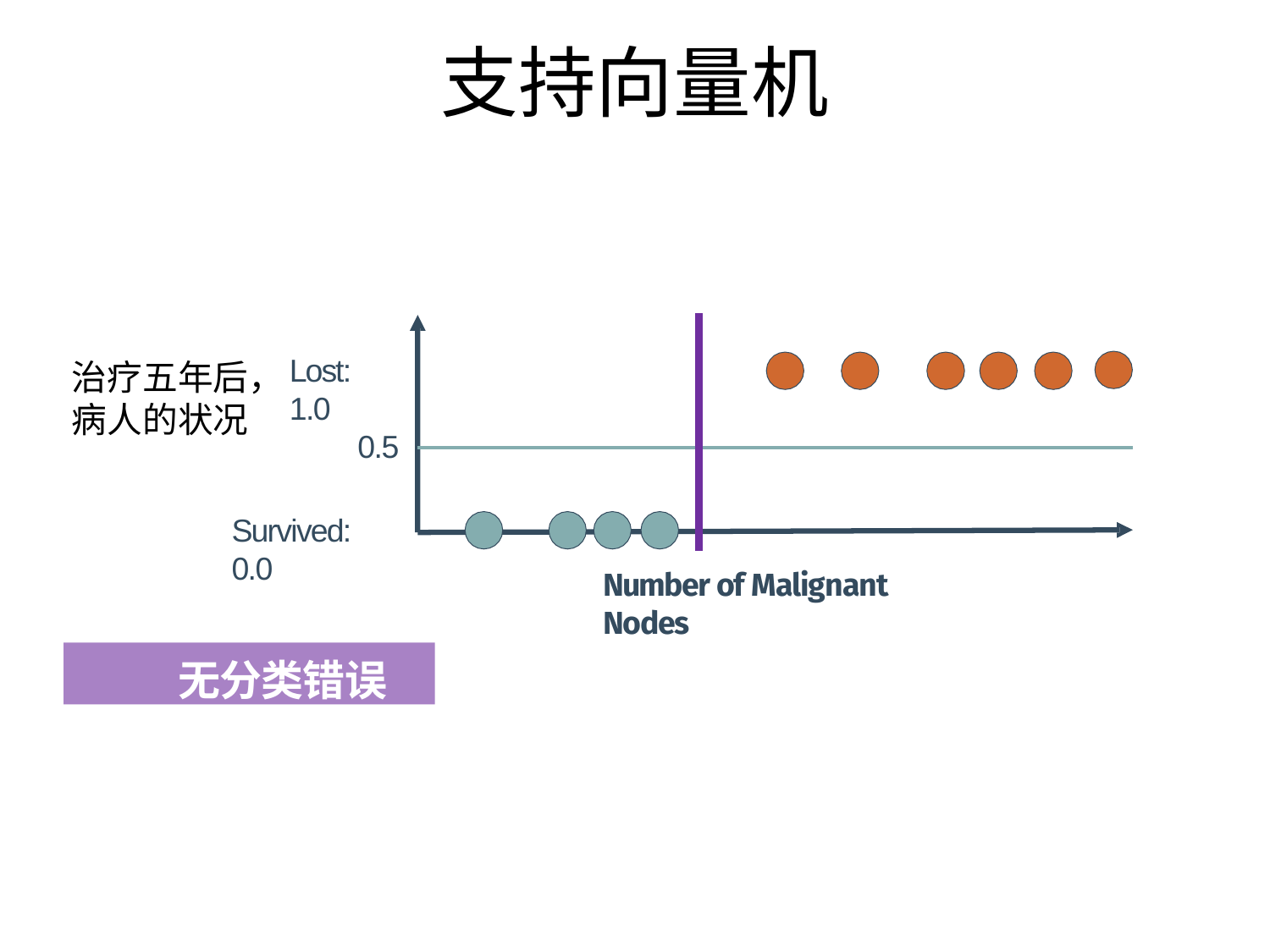

# 支持向量机

Lost: 1.0

治疗五年后，病人的状况
0.5

Survived: 0.0

Number of Malignant Nodes
无分类错误